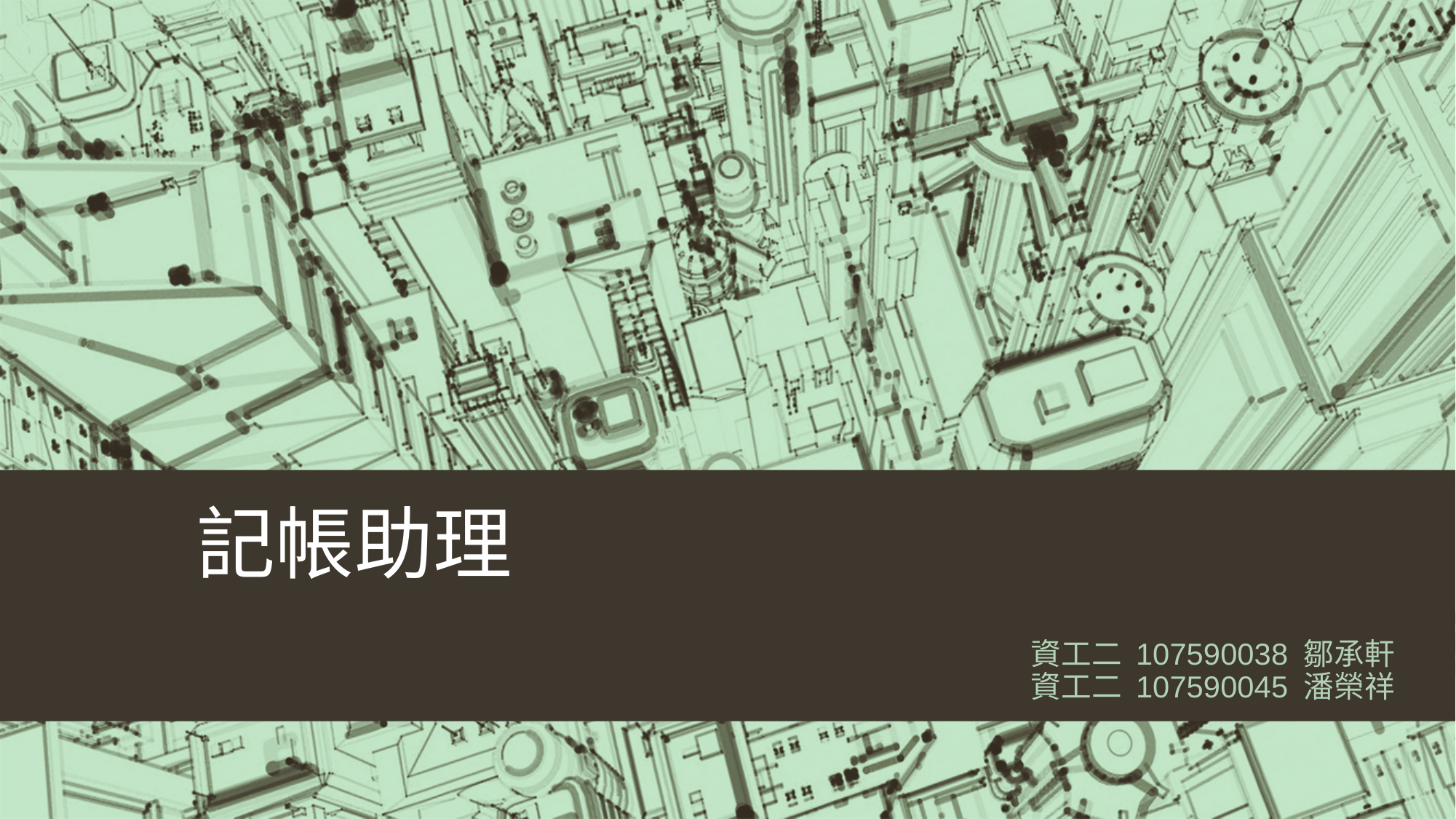

# 記帳助理
資工二 107590038 鄒承軒
資工二 107590045 潘榮祥